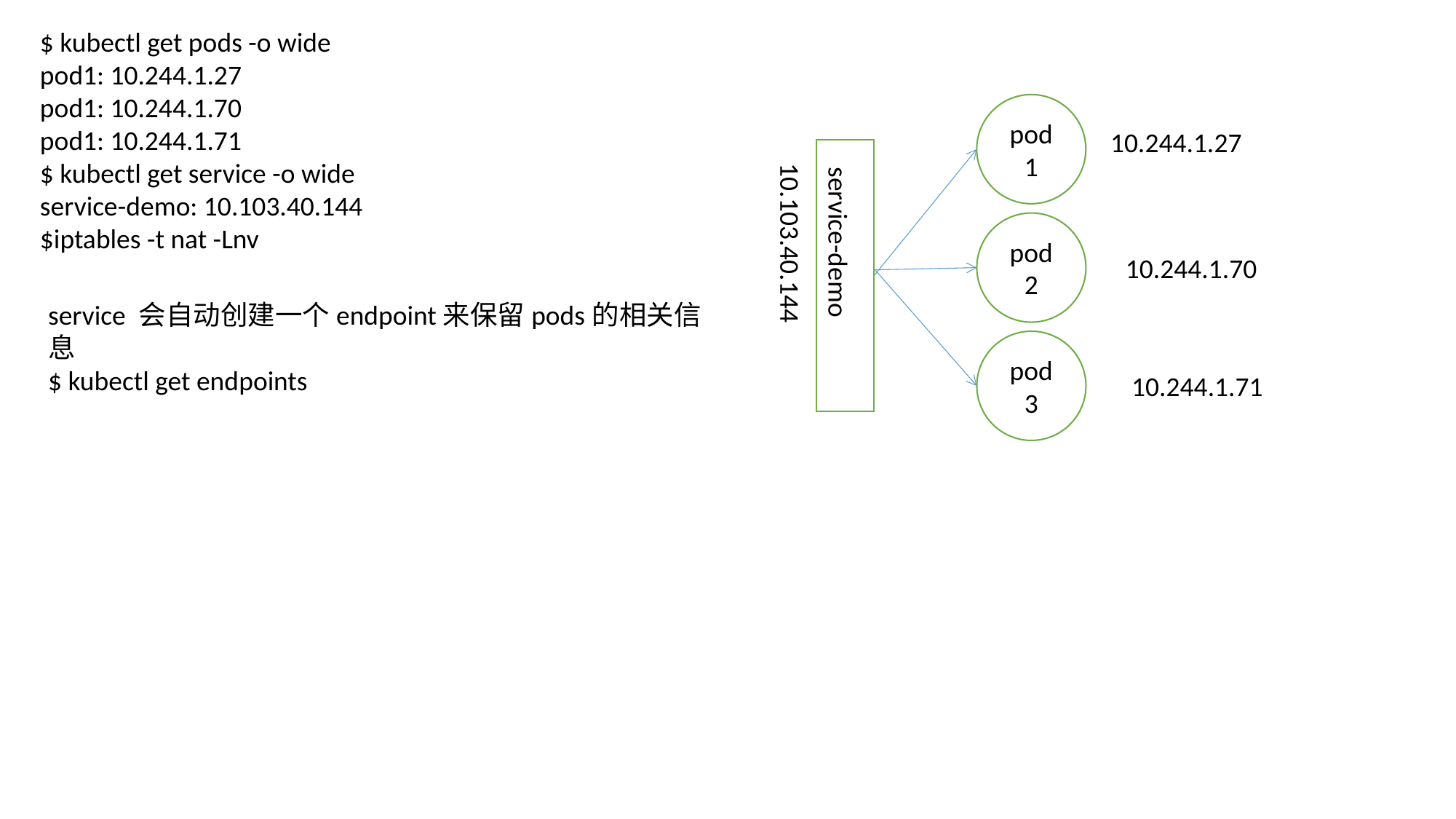

$ kubectl get pods -o wide
pod1: 10.244.1.27
pod1: 10.244.1.70
pod1: 10.244.1.71
$ kubectl get service -o wide
service-demo: 10.103.40.144
$iptables -t nat -Lnv
pod1
10.244.1.27

10.103.40.144
service-demo
pod2
10.244.1.70
service 会自动创建一个endpoint来保留pods的相关信息
$ kubectl get endpoints
pod3
10.244.1.71